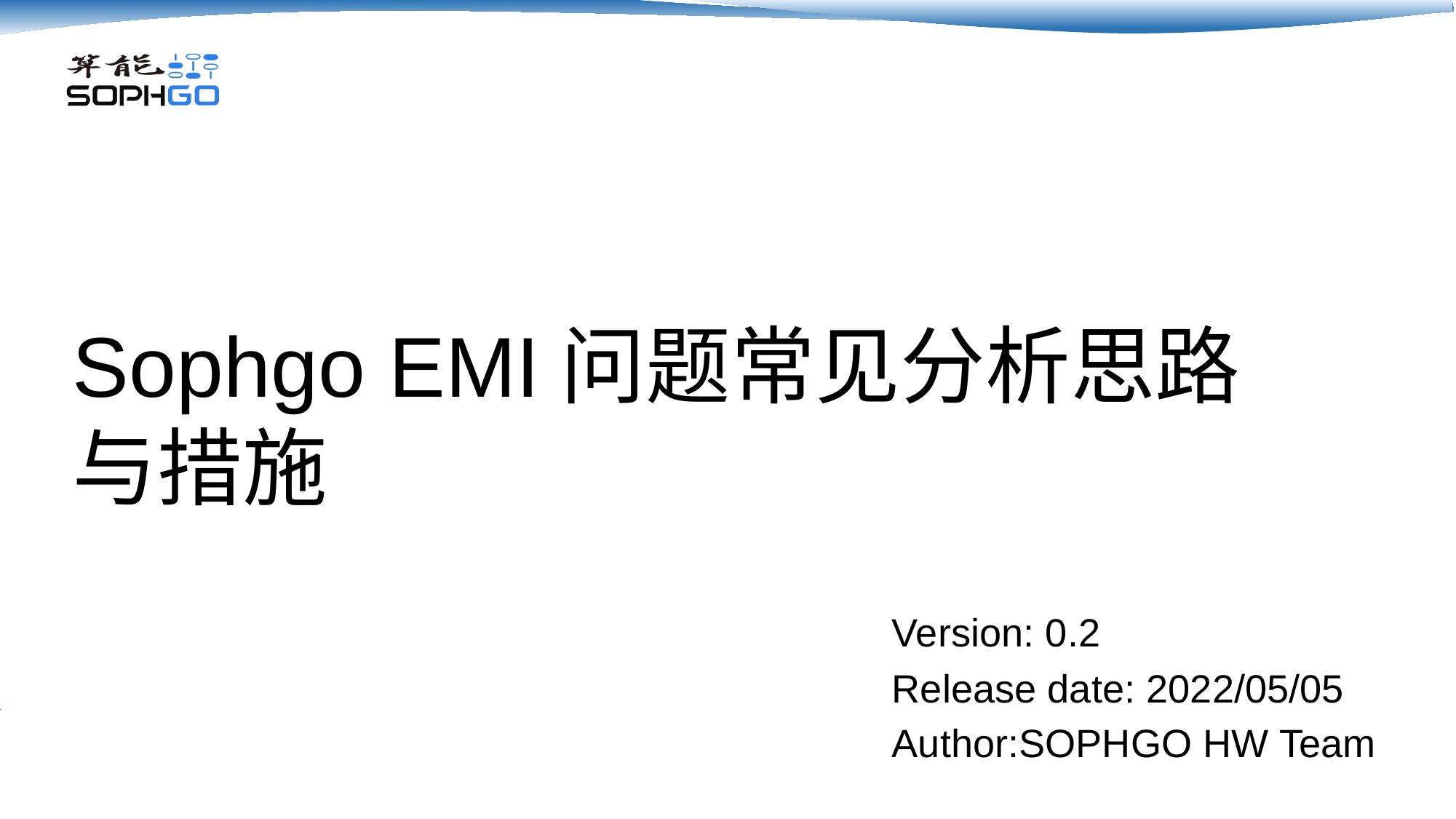

# Sophgo EMI问题常见分析思路与措施

Version: 0.2
Release date: 2022/05/05
Author:SOPHGO HW Team